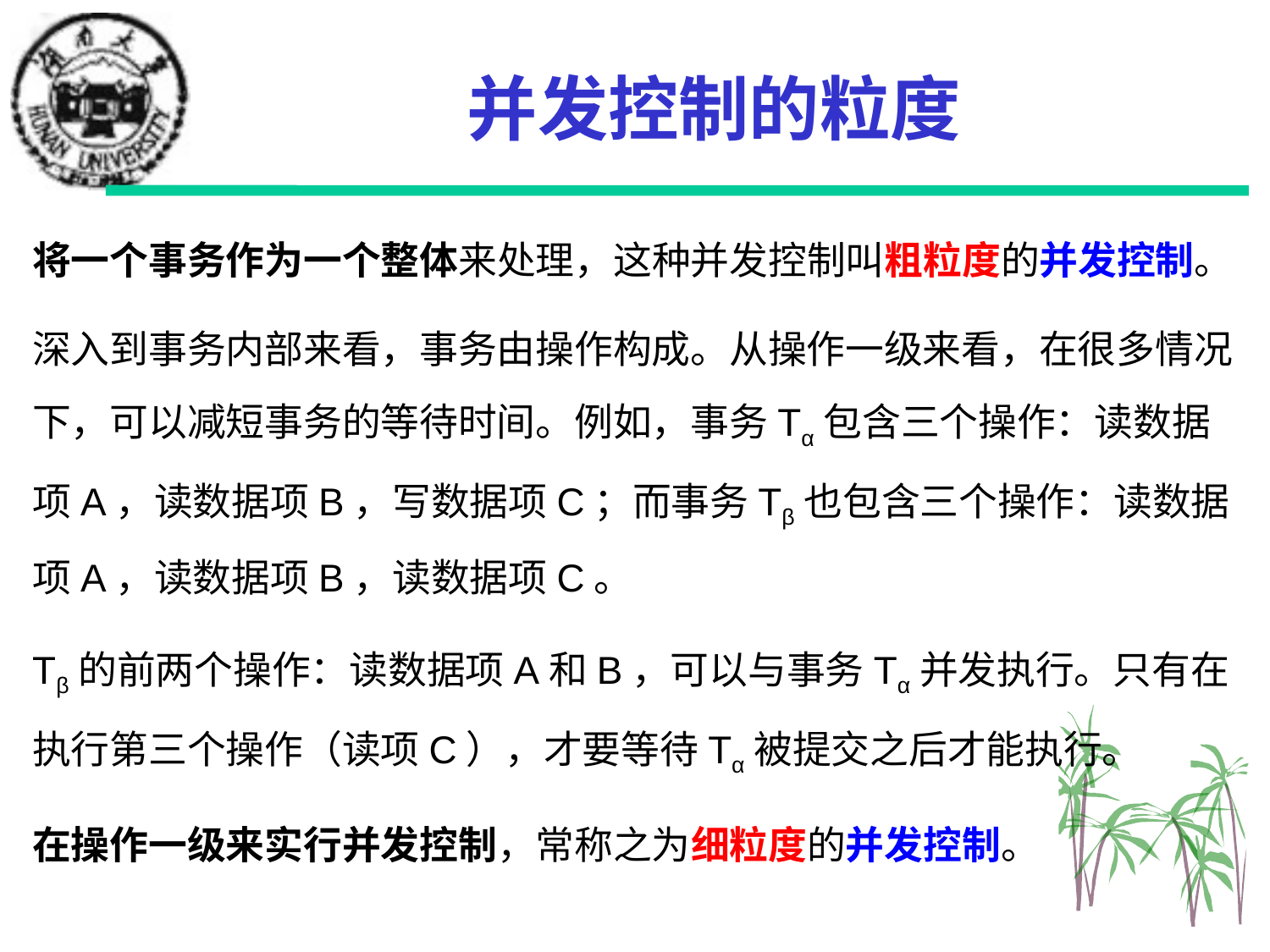

# 并发控制的粒度
将一个事务作为一个整体来处理，这种并发控制叫粗粒度的并发控制。
深入到事务内部来看，事务由操作构成。从操作一级来看，在很多情况下，可以减短事务的等待时间。例如，事务Tα包含三个操作：读数据项A，读数据项B，写数据项C；而事务Tβ也包含三个操作：读数据项A，读数据项B，读数据项C。
Tβ的前两个操作：读数据项A和B，可以与事务Tα并发执行。只有在执行第三个操作（读项C），才要等待Tα被提交之后才能执行。
在操作一级来实行并发控制，常称之为细粒度的并发控制。